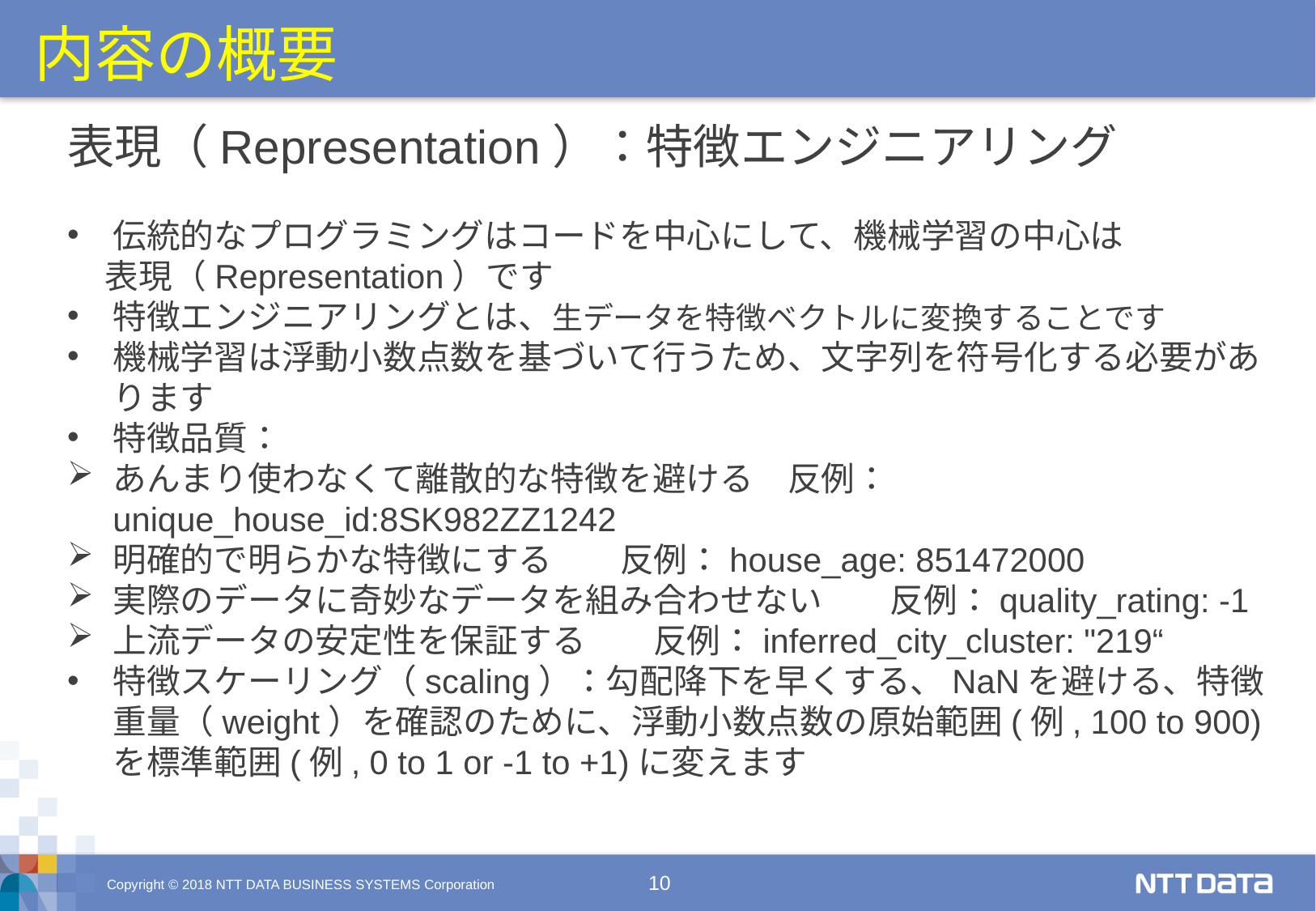

内容の概要
表現（Representation）：特徴エンジニアリング

伝統的なプログラミングはコードを中心にして、機械学習の中心は
    表現（Representation）です
特徴エンジニアリングとは、生データを特徴ベクトルに変換することです
機械学習は浮動小数点数を基づいて行うため、文字列を符号化する必要があります
特徴品質：
あんまり使わなくて離散的な特徴を避ける　反例：unique_house_id:8SK982ZZ1242
明確的で明らかな特徴にする　　反例：house_age: 851472000
実際のデータに奇妙なデータを組み合わせない　　反例：quality_rating: -1
上流データの安定性を保証する　　反例：inferred_city_cluster: "219“
特徴スケーリング（scaling）：勾配降下を早くする、NaNを避ける、特徴重量（weight）を確認のために、浮動小数点数の原始範囲(例, 100 to 900)を標準範囲(例, 0 to 1 or -1 to +1)に変えます